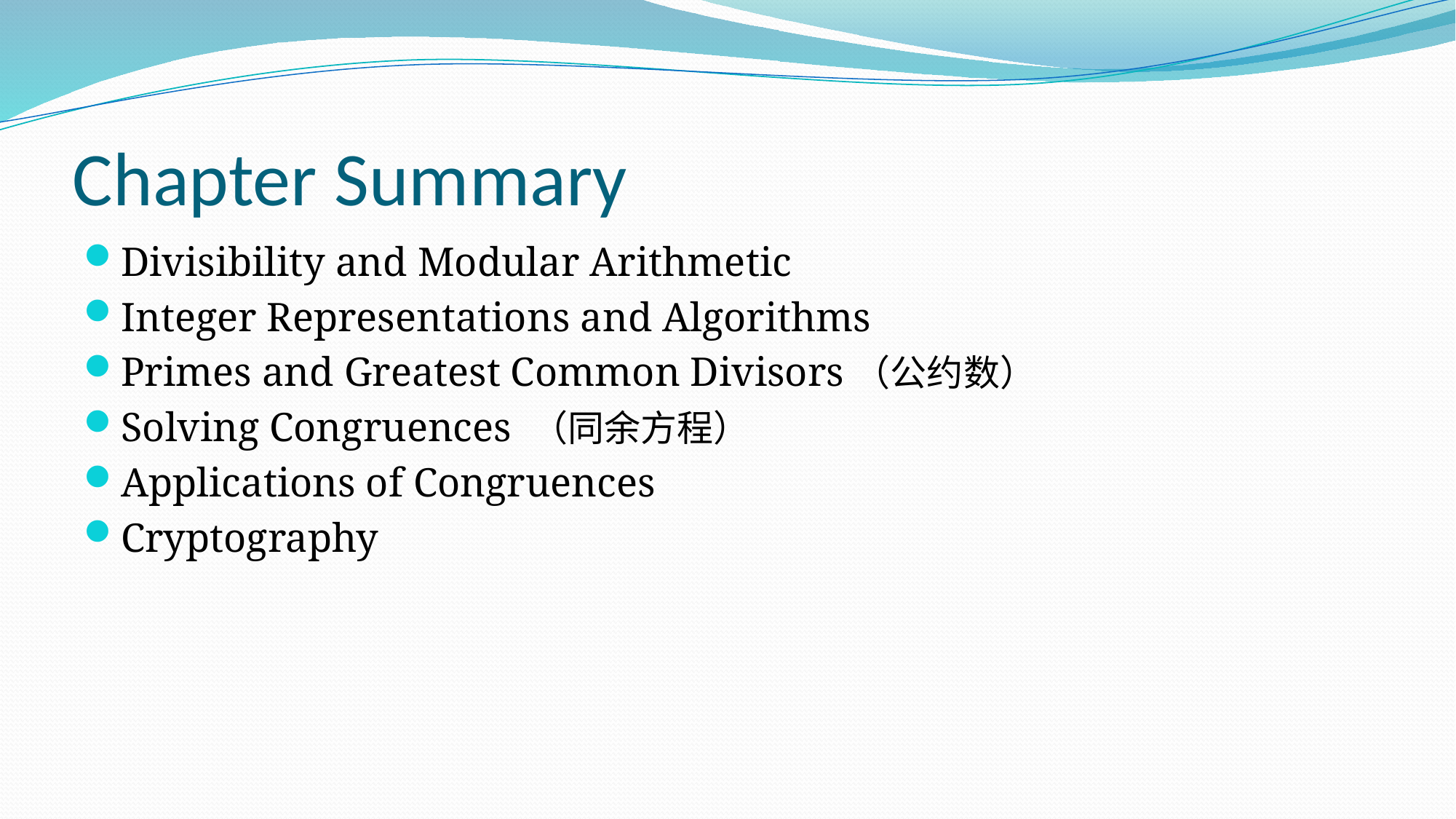

# Chapter Summary
Divisibility and Modular Arithmetic
Integer Representations and Algorithms
Primes and Greatest Common Divisors（公约数）
Solving Congruences （同余方程）
Applications of Congruences
Cryptography